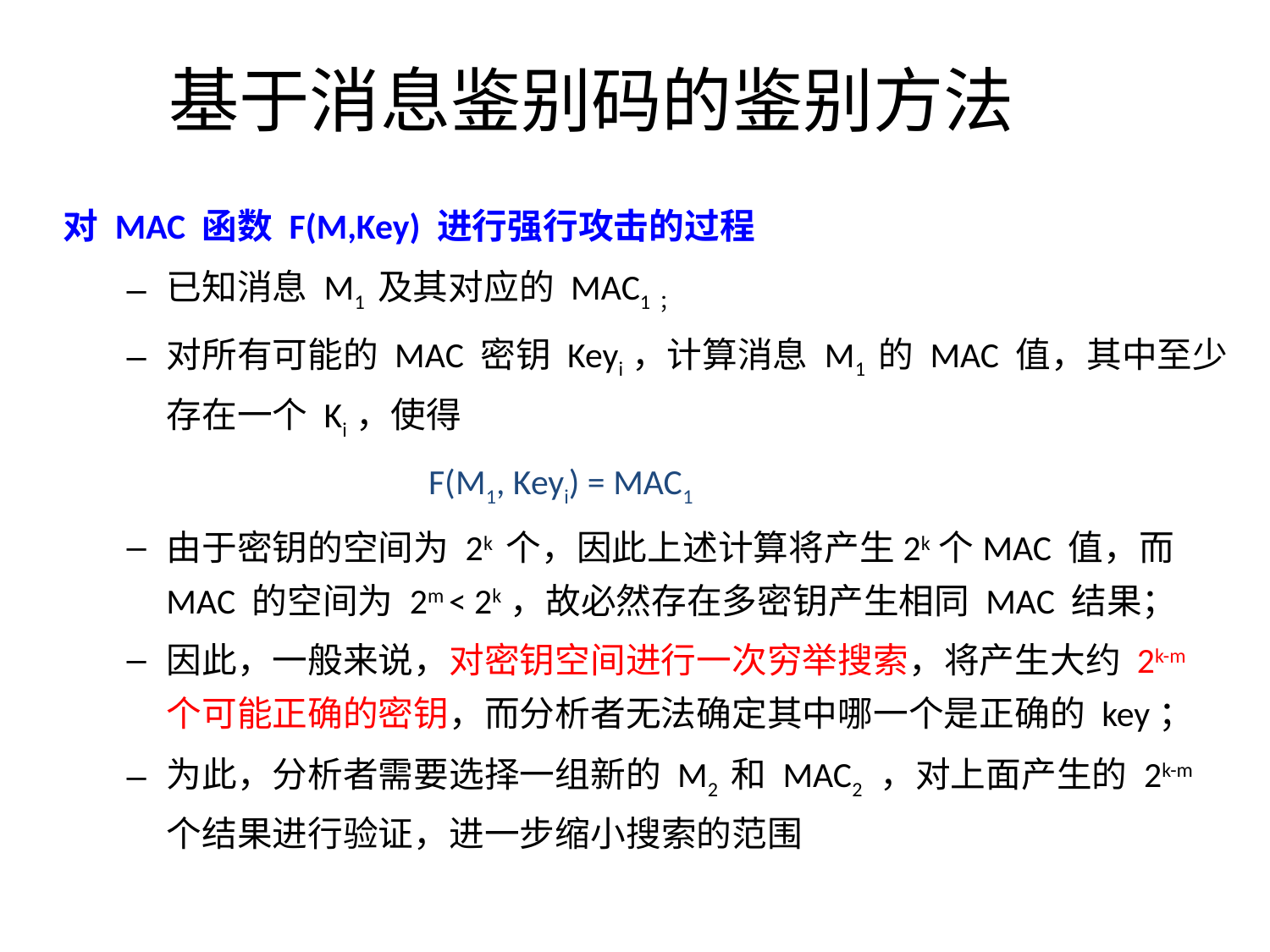

基于消息鉴别码的鉴别方法
对 MAC 函数 F(M,Key) 进行强行攻击的过程
已知消息 M1 及其对应的 MAC1；
对所有可能的 MAC 密钥 Keyi，计算消息 M1 的 MAC 值，其中至少存在一个 Ki，使得
			 F(M1, Keyi) = MAC1
由于密钥的空间为 2k 个，因此上述计算将产生2k个MAC 值，而 MAC 的空间为 2m < 2k，故必然存在多密钥产生相同 MAC 结果；
因此，一般来说，对密钥空间进行一次穷举搜索，将产生大约 2k-m 个可能正确的密钥，而分析者无法确定其中哪一个是正确的 key；
为此，分析者需要选择一组新的 M2 和 MAC2  ，对上面产生的 2k-m 个结果进行验证，进一步缩小搜索的范围